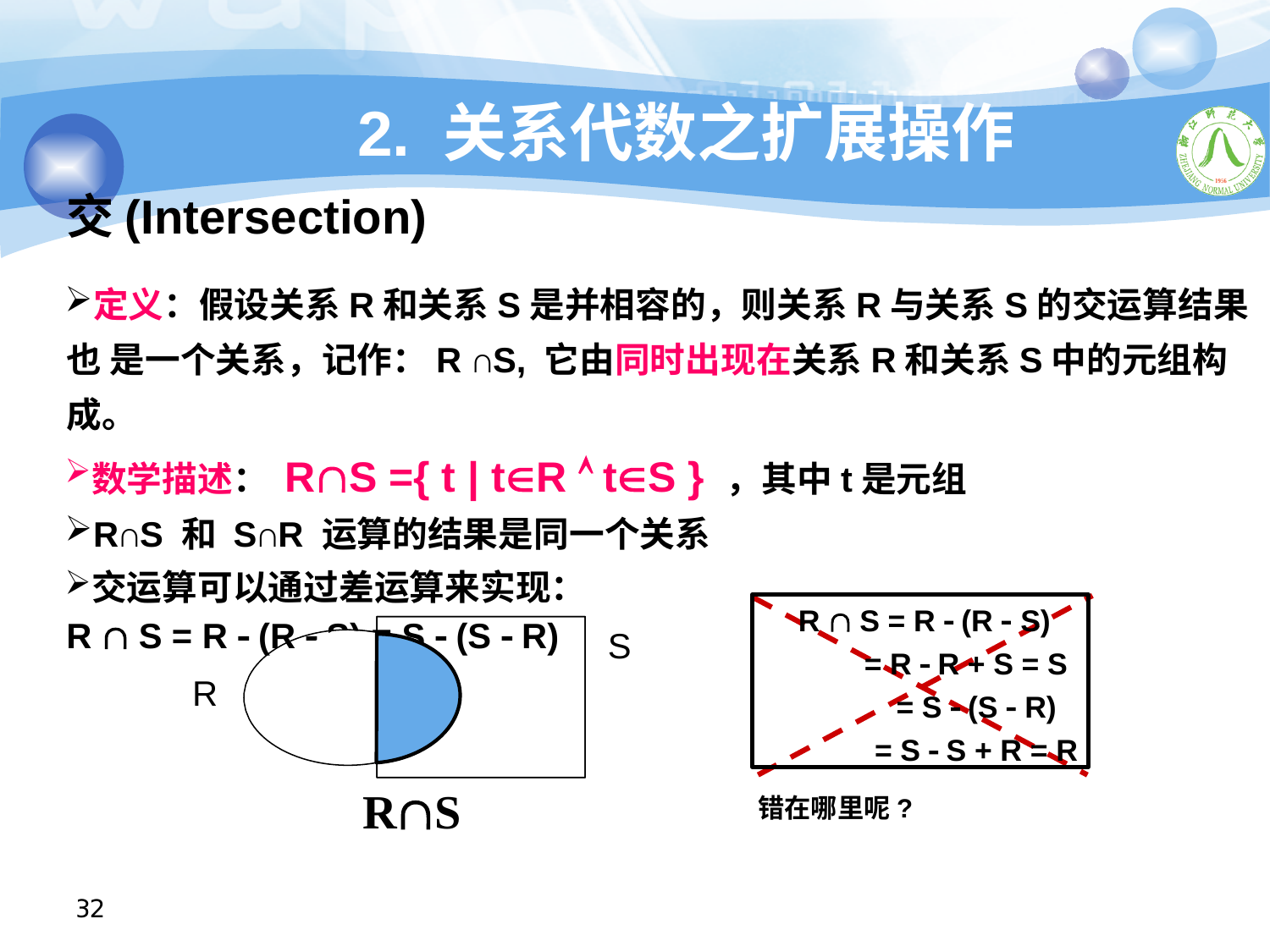

2. 关系代数之扩展操作
交(Intersection)
定义：假设关系R和关系S是并相容的，则关系R与关系S的交运算结果也 是一个关系，记作：R ∩S, 它由同时出现在关系R和关系S中的元组构成。
数学描述： R∩S ={ t | t∈R ∧ t∈S } ，其中t是元组
R∩S 和 S∩R 运算的结果是同一个关系
交运算可以通过差运算来实现：
R ∩ S = R − (R − S) = S − (S − R)
R ∩ S = R − (R − S)
= R − R + S = S
= S − (S − R)
= S − S + R = R

S
R

R∩S

错在哪里呢?
32